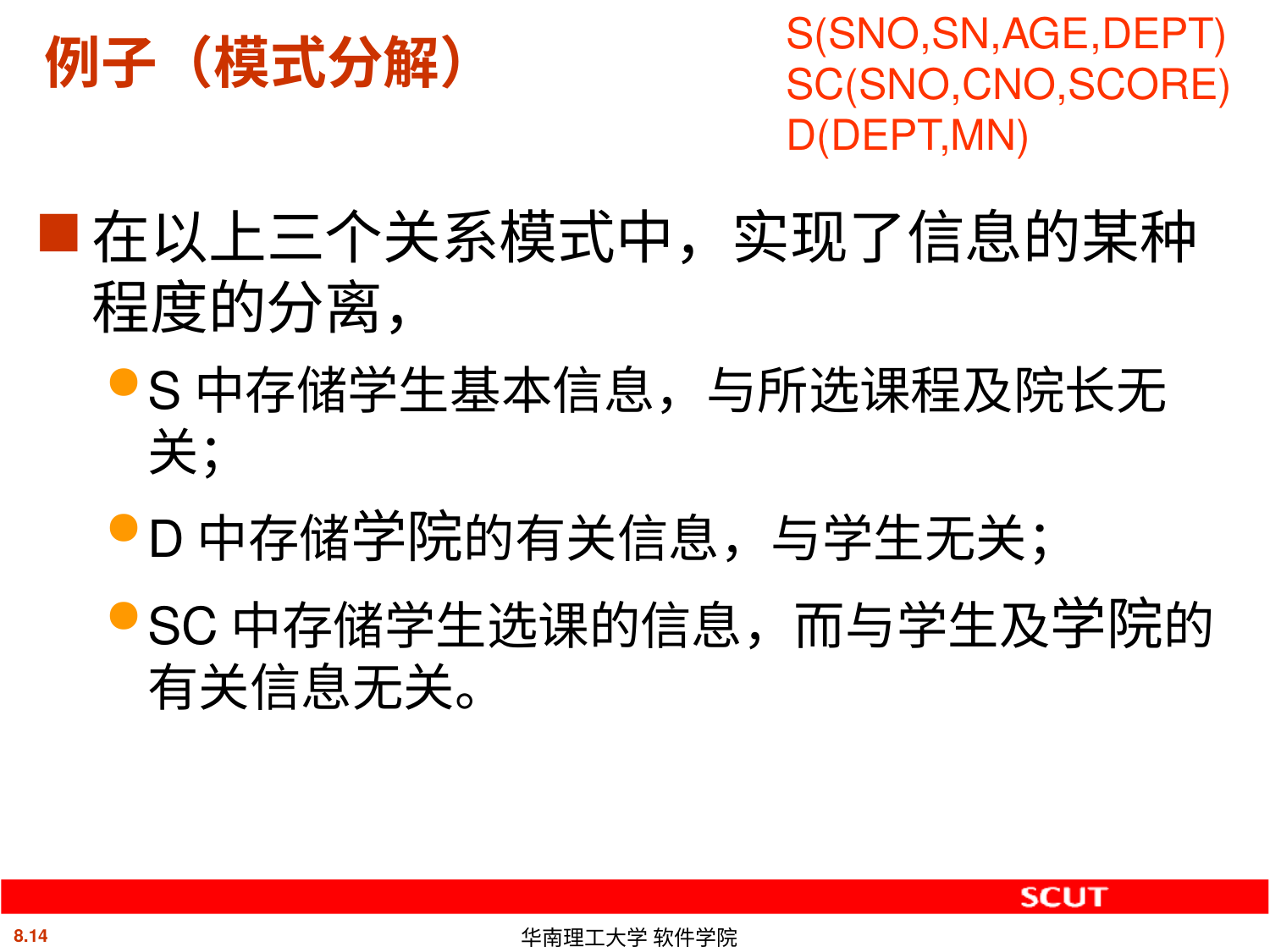

S(SNO,SN,AGE,DEPT)
SC(SNO,CNO,SCORE)
D(DEPT,MN)
# 例子（模式分解）
在以上三个关系模式中，实现了信息的某种程度的分离，
S中存储学生基本信息，与所选课程及院长无关；
D中存储学院的有关信息，与学生无关；
SC中存储学生选课的信息，而与学生及学院的有关信息无关。